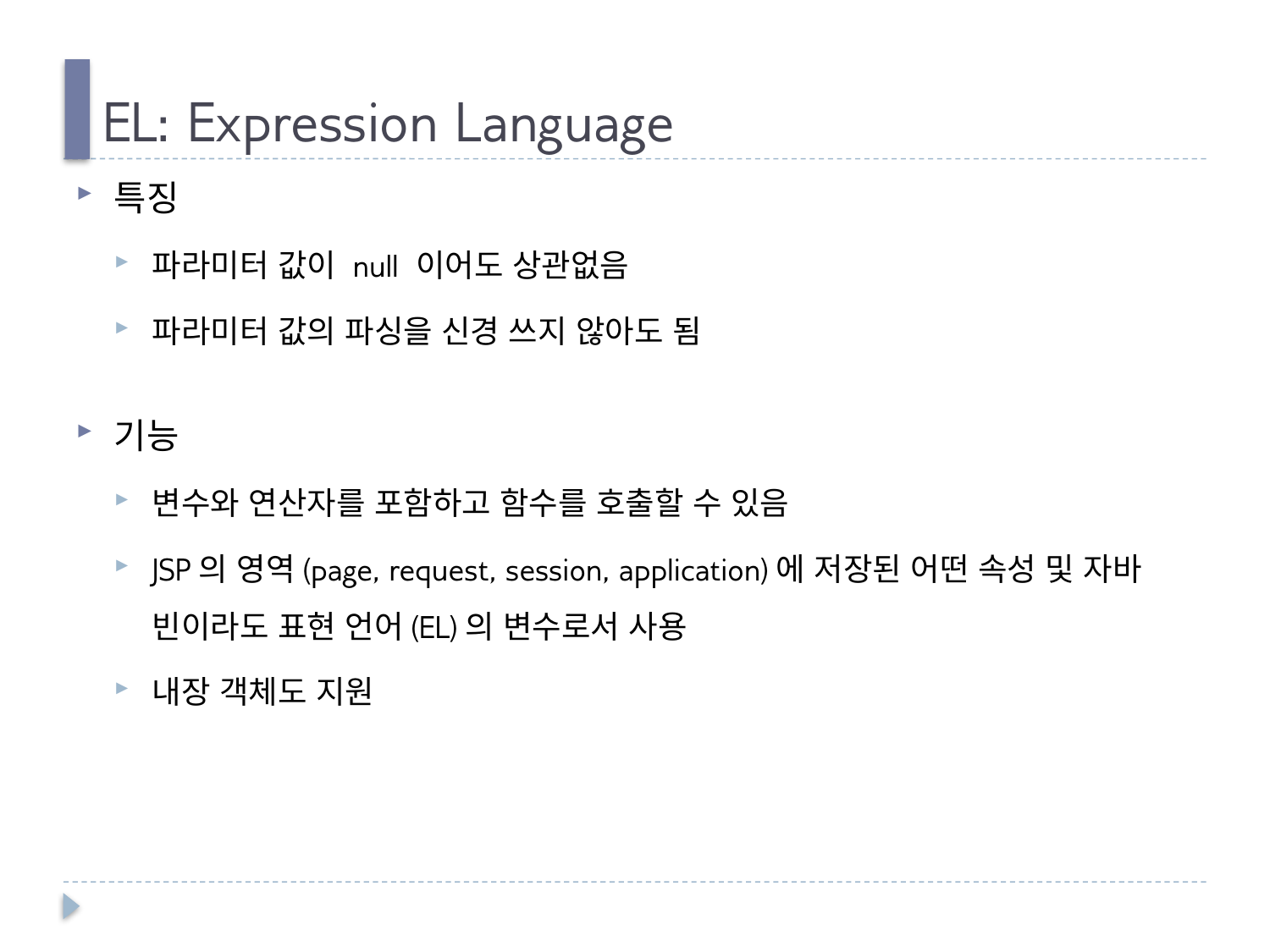

# EL: Expression Language
특징
파라미터 값이 null 이어도 상관없음
파라미터 값의 파싱을 신경 쓰지 않아도 됨

기능
변수와 연산자를 포함하고 함수를 호출할 수 있음
JSP의 영역(page, request, session, application)에 저장된 어떤 속성 및 자바 빈이라도 표현 언어(EL)의 변수로서 사용
내장 객체도 지원